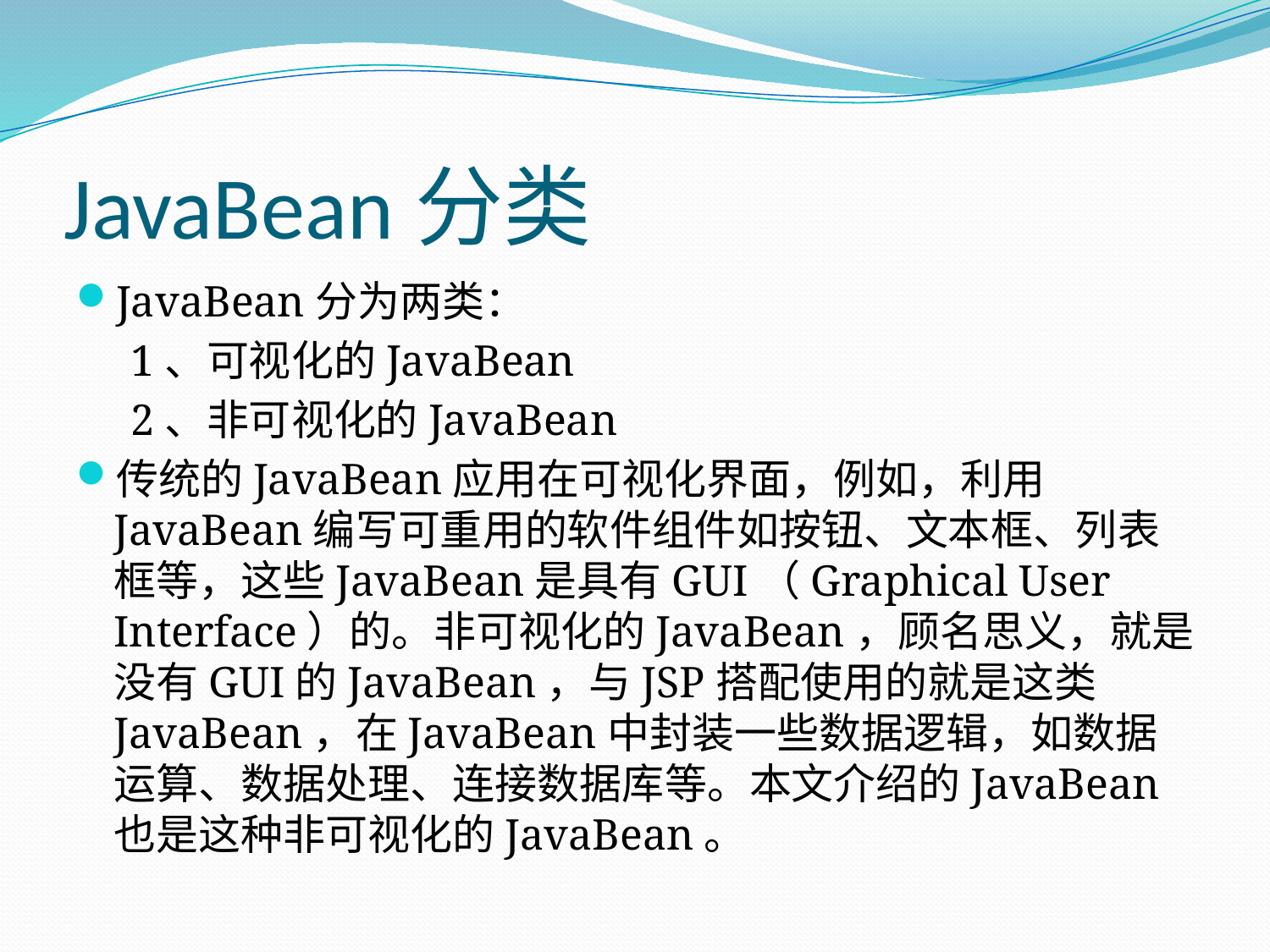

# JavaBean分类
JavaBean分为两类：
1、可视化的JavaBean
2、非可视化的JavaBean
传统的JavaBean应用在可视化界面，例如，利用JavaBean编写可重用的软件组件如按钮、文本框、列表框等，这些JavaBean是具有GUI（Graphical User Interface）的。非可视化的JavaBean，顾名思义，就是没有GUI的JavaBean，与JSP搭配使用的就是这类JavaBean，在JavaBean中封装一些数据逻辑，如数据运算、数据处理、连接数据库等。本文介绍的JavaBean也是这种非可视化的JavaBean。